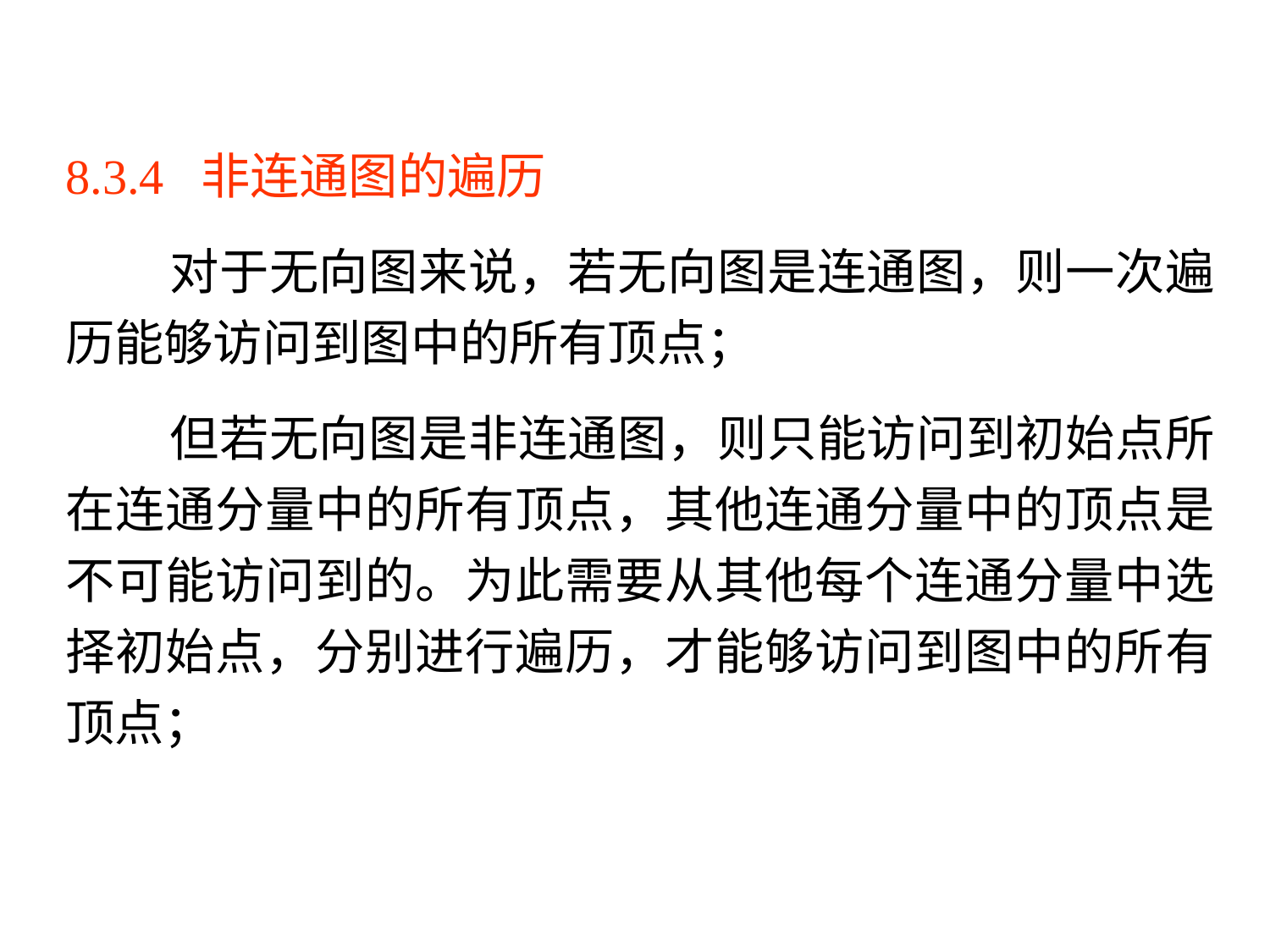

8.3.4  非连通图的遍历
        对于无向图来说，若无向图是连通图，则一次遍历能够访问到图中的所有顶点；
        但若无向图是非连通图，则只能访问到初始点所在连通分量中的所有顶点，其他连通分量中的顶点是不可能访问到的。为此需要从其他每个连通分量中选择初始点，分别进行遍历，才能够访问到图中的所有顶点；